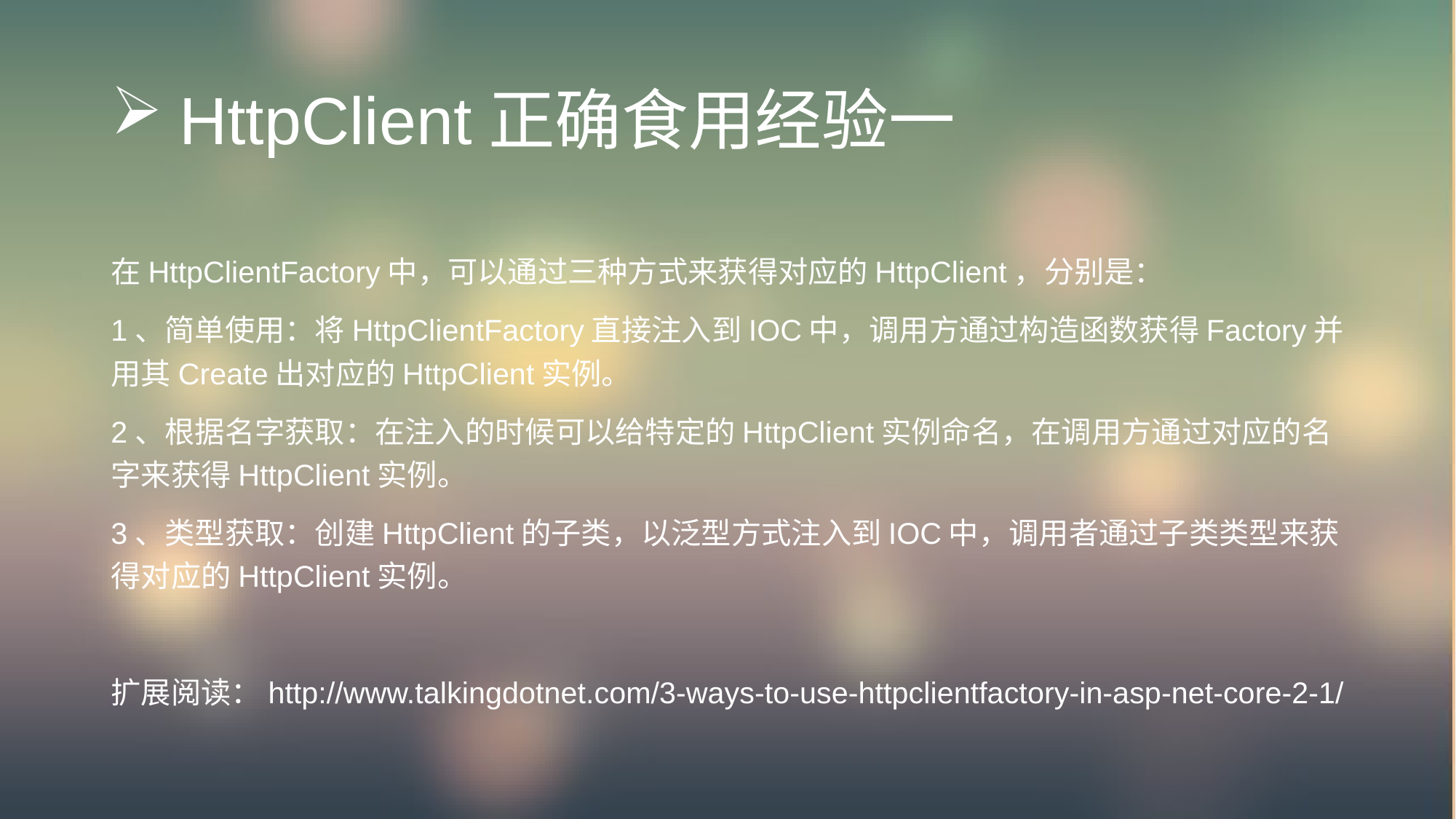

# HttpClient正确食用经验一
在HttpClientFactory中，可以通过三种方式来获得对应的HttpClient，分别是：
1、简单使用：将HttpClientFactory直接注入到IOC中，调用方通过构造函数获得Factory并用其Create出对应的HttpClient实例。
2、根据名字获取：在注入的时候可以给特定的HttpClient实例命名，在调用方通过对应的名字来获得HttpClient实例。
3、类型获取：创建HttpClient的子类，以泛型方式注入到IOC中，调用者通过子类类型来获得对应的HttpClient实例。

扩展阅读：http://www.talkingdotnet.com/3-ways-to-use-httpclientfactory-in-asp-net-core-2-1/